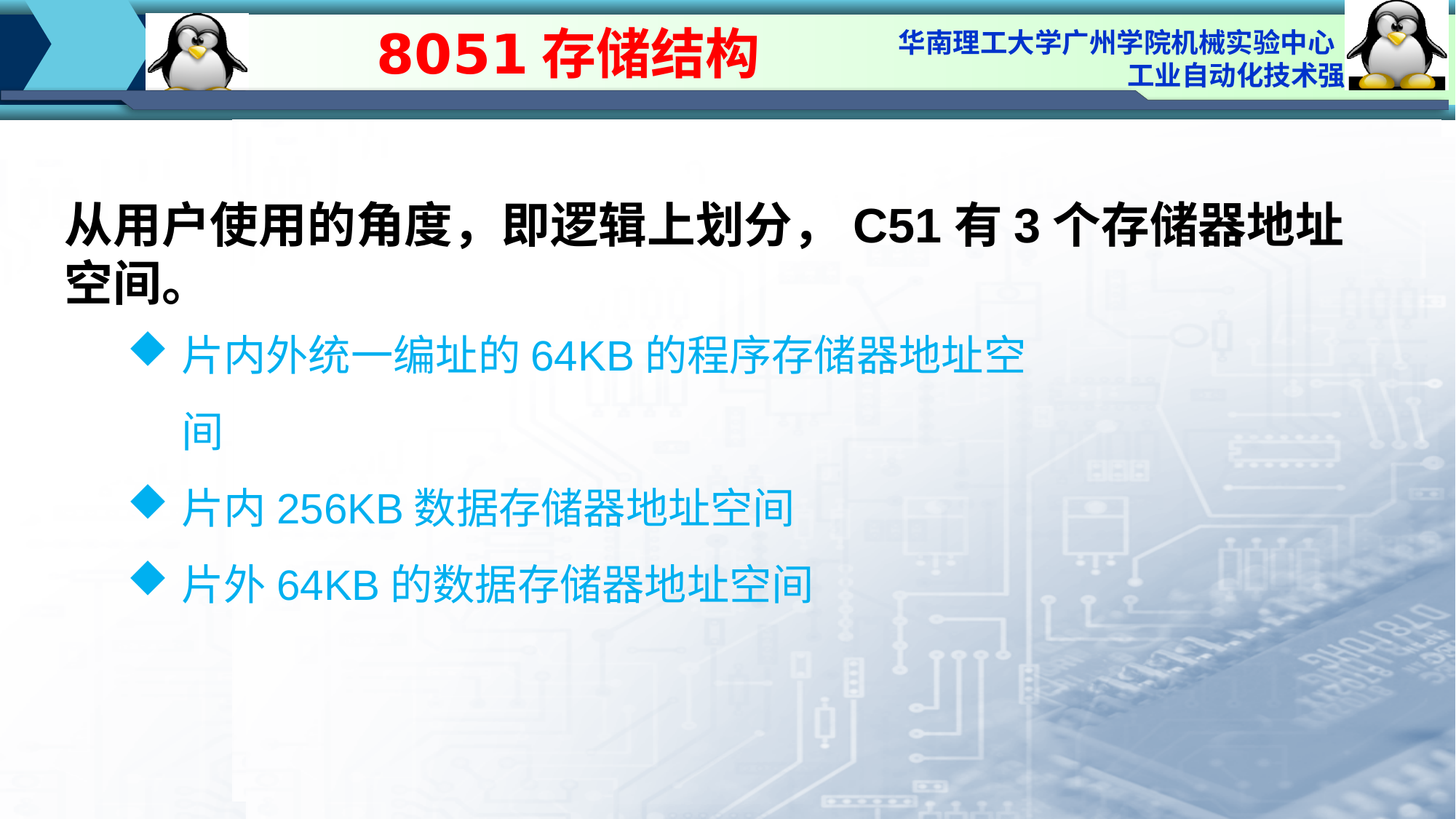

8051存储结构
从用户使用的角度，即逻辑上划分，C51有3个存储器地址空间。

片内外统一编址的64KB的程序存储器地址空间
片内256KB数据存储器地址空间
片外64KB的数据存储器地址空间